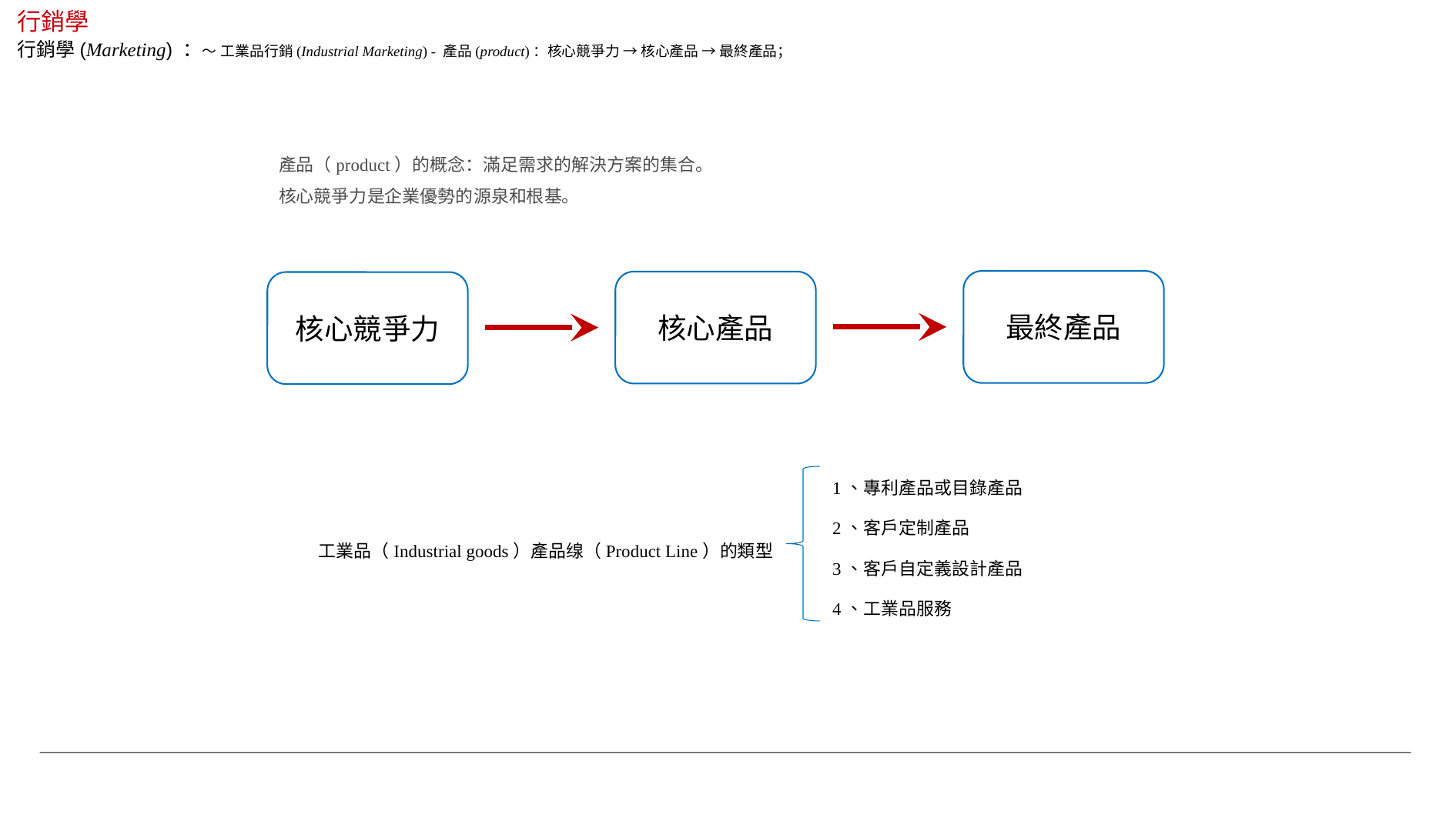

行銷學
行銷學(Marketing) ：～ 工業品行銷(Industrial Marketing) - 產品(product)：核心競爭力 → 核心產品 → 最終產品；
產品（product）的概念：滿足需求的解決方案的集合。
核心競爭力是企業優勢的源泉和根基。
最終產品
核心產品
核心競爭力
1、專利產品或目錄產品

2、客戶定制產品
工業品（Industrial goods）產品缐（Product Line）的類型
3、客戶自定義設計產品
4、工業品服務